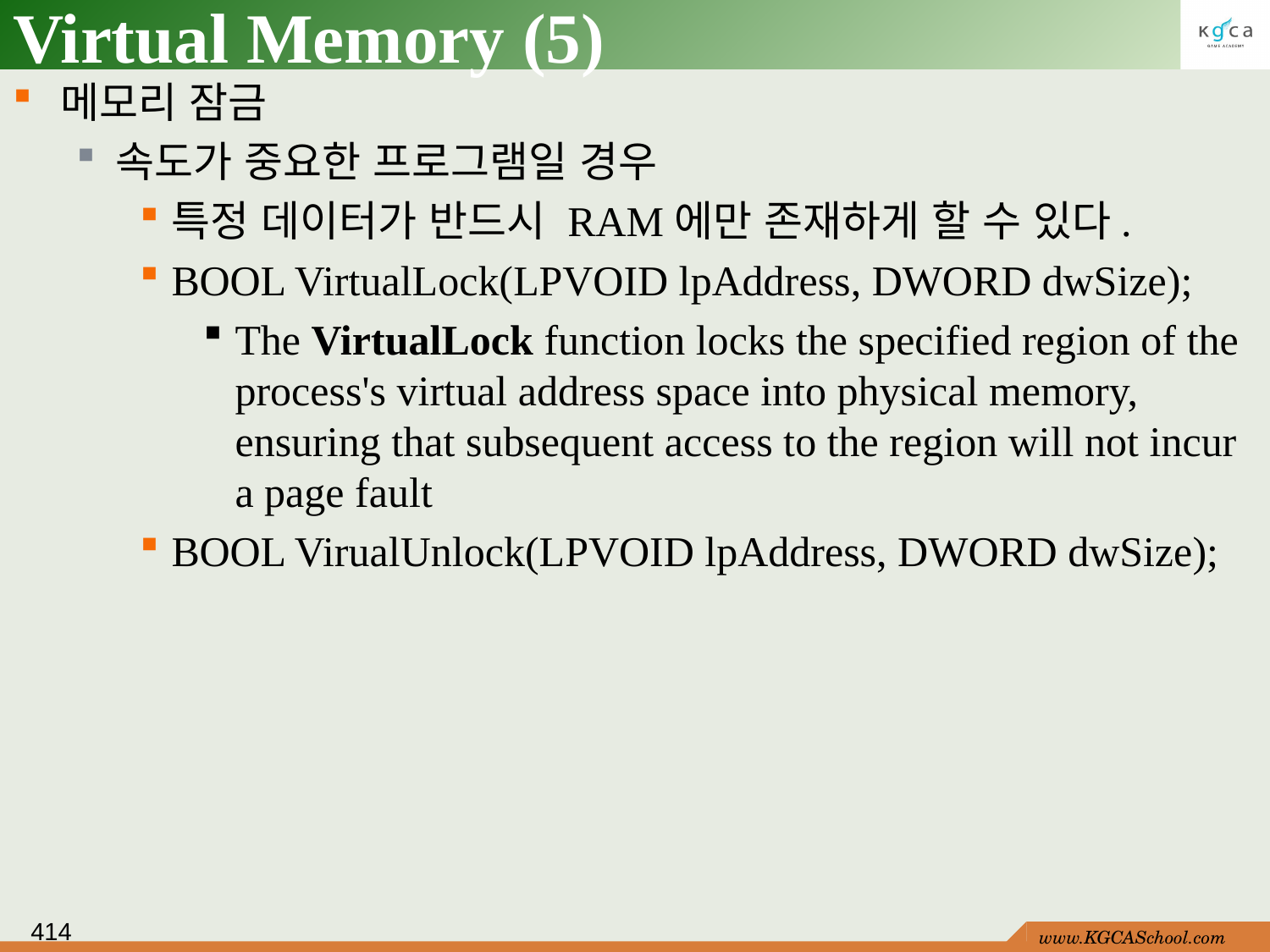

# Virtual Memory (5)
메모리 잠금
속도가 중요한 프로그램일 경우
특정 데이터가 반드시 RAM에만 존재하게 할 수 있다.
BOOL VirtualLock(LPVOID lpAddress, DWORD dwSize);
The VirtualLock function locks the specified region of the process's virtual address space into physical memory, ensuring that subsequent access to the region will not incur a page fault
BOOL VirualUnlock(LPVOID lpAddress, DWORD dwSize);

414